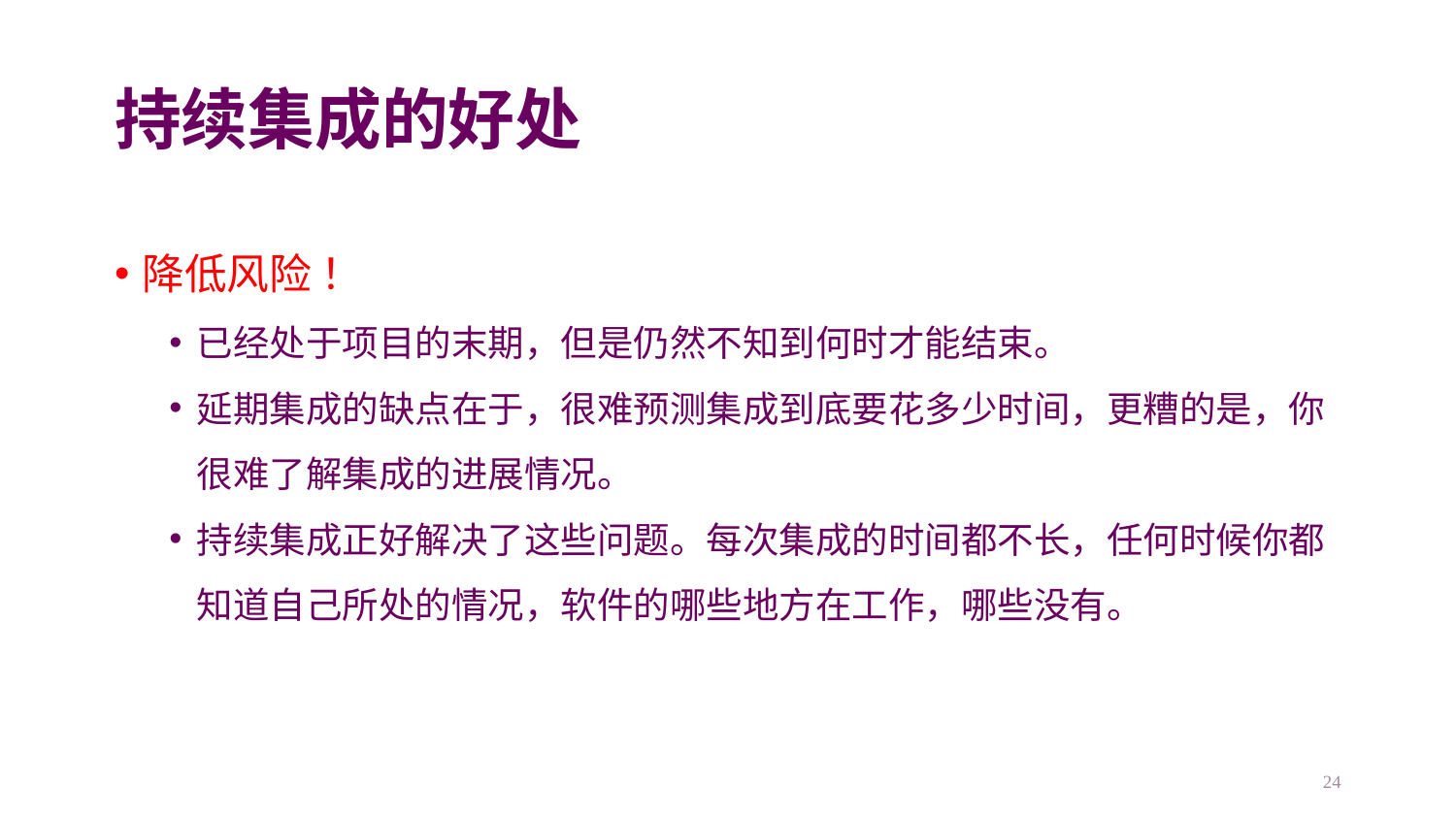

# 持续集成的好处
降低风险 ！
已经处于项目的末期，但是仍然不知到何时才能结束。
延期集成的缺点在于，很难预测集成到底要花多少时间，更糟的是，你很难了解集成的进展情况。
持续集成正好解决了这些问题。每次集成的时间都不长，任何时候你都知道自己所处的情况，软件的哪些地方在工作，哪些没有。
24